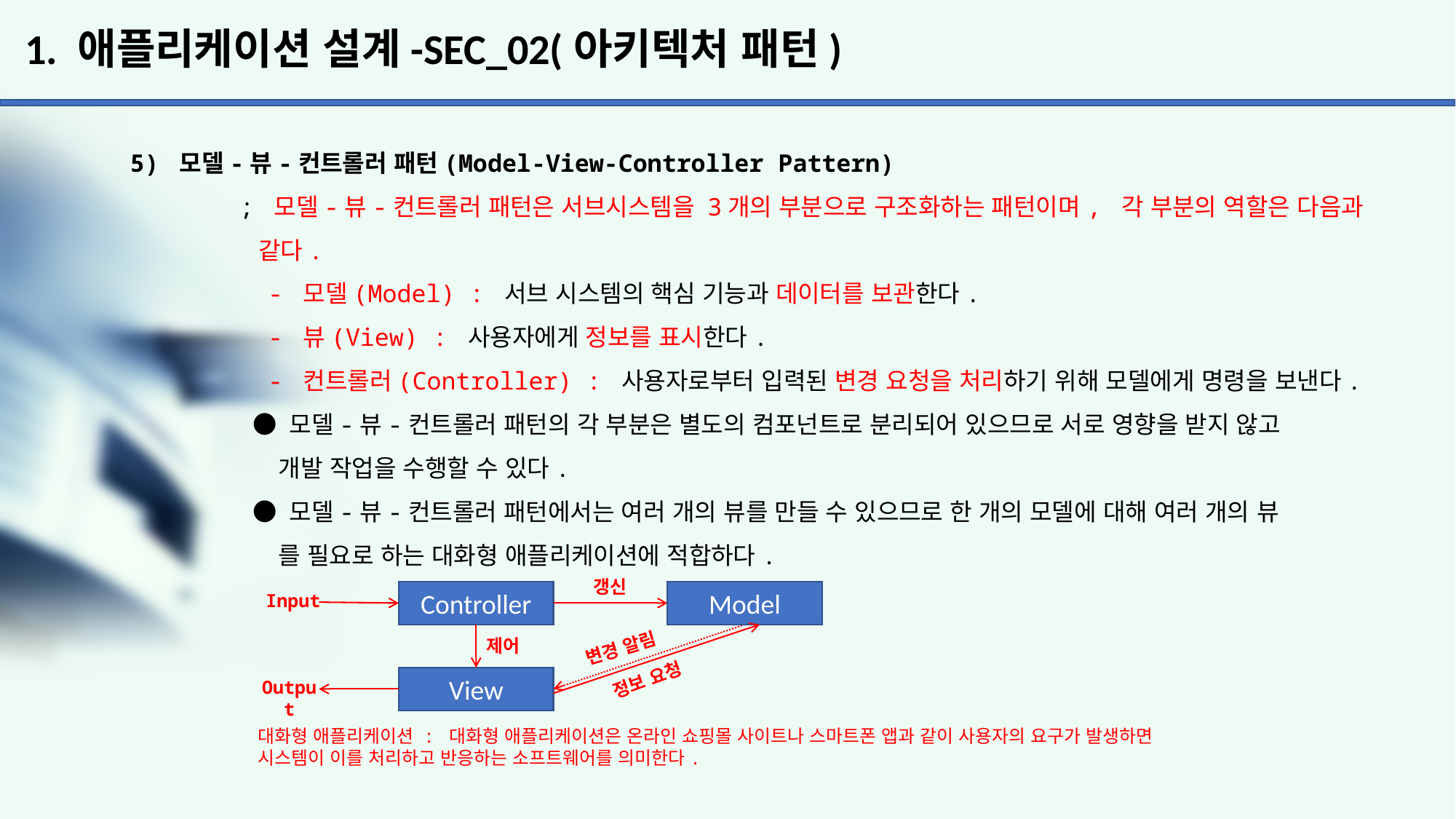

# 1. 애플리케이션 설계-SEC_02(아키텍처 패턴)
5) 모델-뷰-컨트롤러 패턴(Model-View-Controller Pattern)
	; 모델-뷰-컨트롤러 패턴은 서브시스템을 3개의 부분으로 구조화하는 패턴이며, 각 부분의 역할은 다음과
	  같다.
	  - 모델(Model) : 서브 시스템의 핵심 기능과 데이터를 보관한다.
	  - 뷰(View) : 사용자에게 정보를 표시한다.
	  - 컨트롤러(Controller) : 사용자로부터 입력된 변경 요청을 처리하기 위해 모델에게 명령을 보낸다.
	  ● 모델-뷰-컨트롤러 패턴의 각 부분은 별도의 컴포넌트로 분리되어 있으므로 서로 영향을 받지 않고
	     개발 작업을 수행할 수 있다.
	  ● 모델-뷰-컨트롤러 패턴에서는 여러 개의 뷰를 만들 수 있으므로 한 개의 모델에 대해 여러 개의 뷰
	     를 필요로 하는 대화형 애플리케이션에 적합하다.
갱신
Controller
Model
Input
제어
변경 알림
정보 요청
View
Output
대화형 애플리케이션 : 대화형 애플리케이션은 온라인 쇼핑몰 사이트나 스마트폰 앱과 같이 사용자의 요구가 발생하면
시스템이 이를 처리하고 반응하는 소프트웨어를 의미한다.